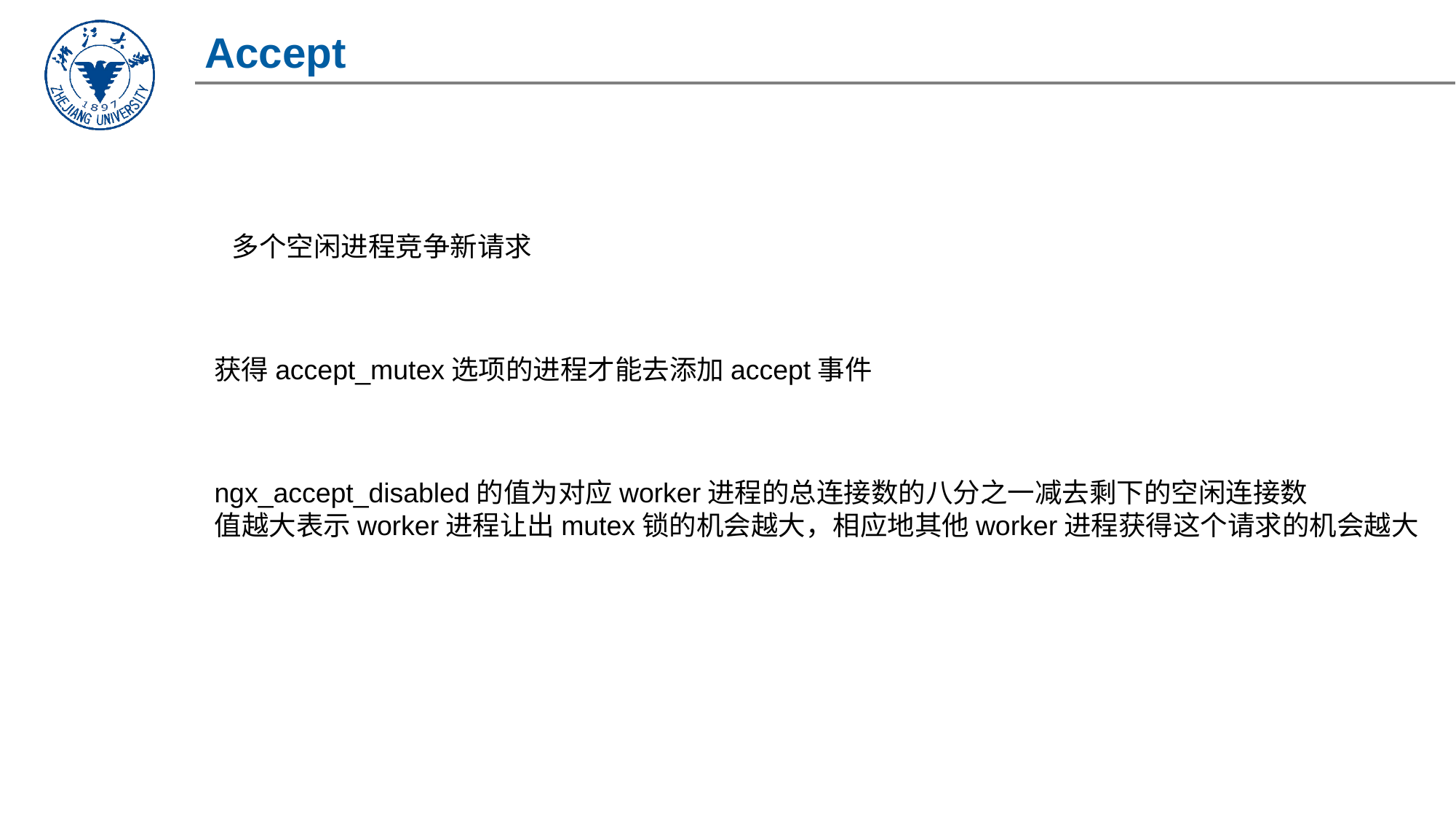

Accept
多个空闲进程竞争新请求
获得accept_mutex选项的进程才能去添加accept事件
ngx_accept_disabled的值为对应worker进程的总连接数的八分之一减去剩下的空闲连接数
值越大表示worker进程让出mutex锁的机会越大，相应地其他worker进程获得这个请求的机会越大